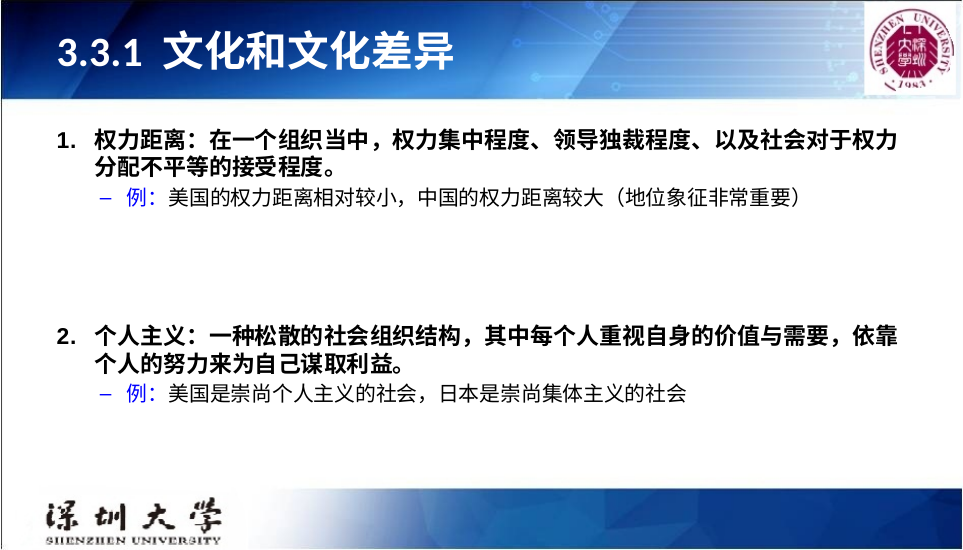

# 3.3.1 文化和文化差异
权力距离：在一个组织当中，权力集中程度、领导独裁程度、以及社会对于权力分配不平等的接受程度。
例：美国的权力距离相对较小，中国的权力距离较大（地位象征非常重要）

个人主义：一种松散的社会组织结构，其中每个人重视自身的价值与需要，依靠个人的努力来为自己谋取利益。
例：美国是崇尚个人主义的社会，日本是崇尚集体主义的社会

28